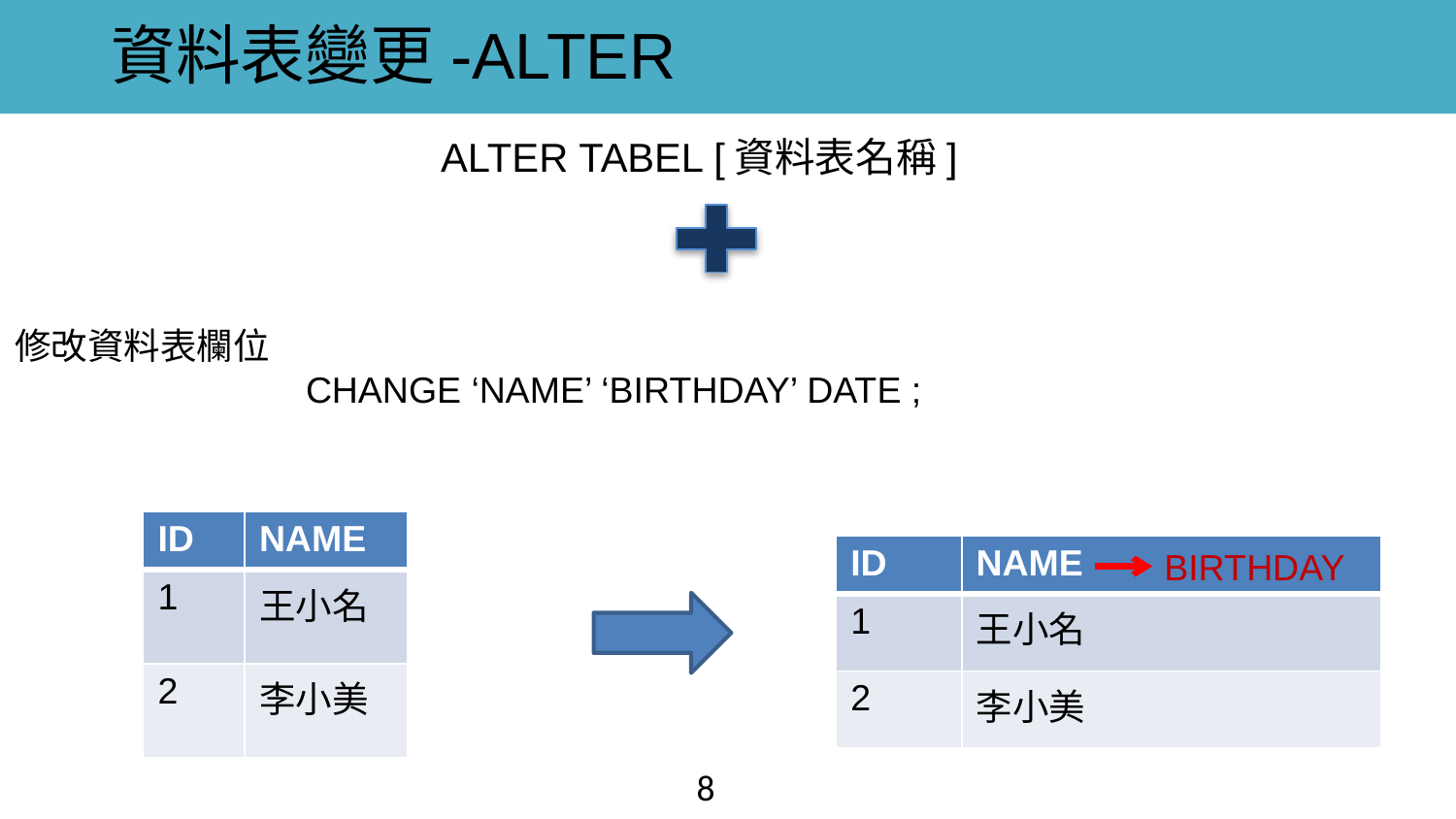

資料表變更-ALTER
ALTER TABEL [資料表名稱]

修改資料表欄位
		CHANGE ‘NAME’ ‘BIRTHDAY’ DATE ;
| ID | NAME |
| --- | --- |
| 1 | 王小名 |
| 2 | 李小美 |
| ID | NAME |
| --- | --- |
| 1 | 王小名 |
| 2 | 李小美 |
BIRTHDAY

8